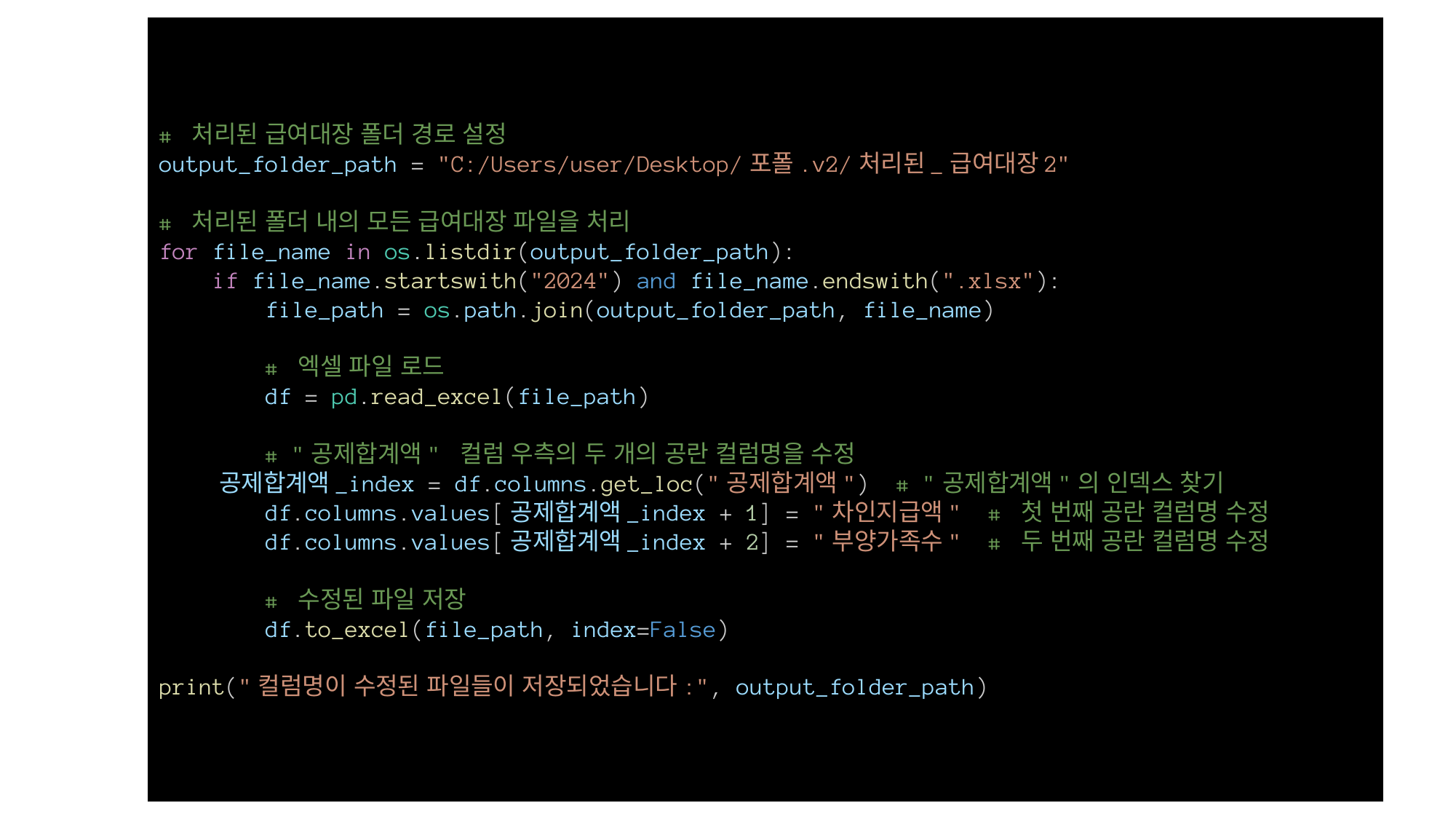

# 처리된 급여대장 폴더 경로 설정
output_folder_path = "C:/Users/user/Desktop/포폴.v2/처리된_급여대장2"
# 처리된 폴더 내의 모든 급여대장 파일을 처리
for file_name in os.listdir(output_folder_path):
    if file_name.startswith("2024") and file_name.endswith(".xlsx"):
        file_path = os.path.join(output_folder_path, file_name)
        # 엑셀 파일 로드
        df = pd.read_excel(file_path)
        # "공제합계액" 컬럼 우측의 두 개의 공란 컬럼명을 수정
        공제합계액_index = df.columns.get_loc("공제합계액")  # "공제합계액"의 인덱스 찾기
        df.columns.values[공제합계액_index + 1] = "차인지급액"  # 첫 번째 공란 컬럼명 수정
        df.columns.values[공제합계액_index + 2] = "부양가족수"  # 두 번째 공란 컬럼명 수정
        # 수정된 파일 저장
        df.to_excel(file_path, index=False)
print("컬럼명이 수정된 파일들이 저장되었습니다:", output_folder_path)